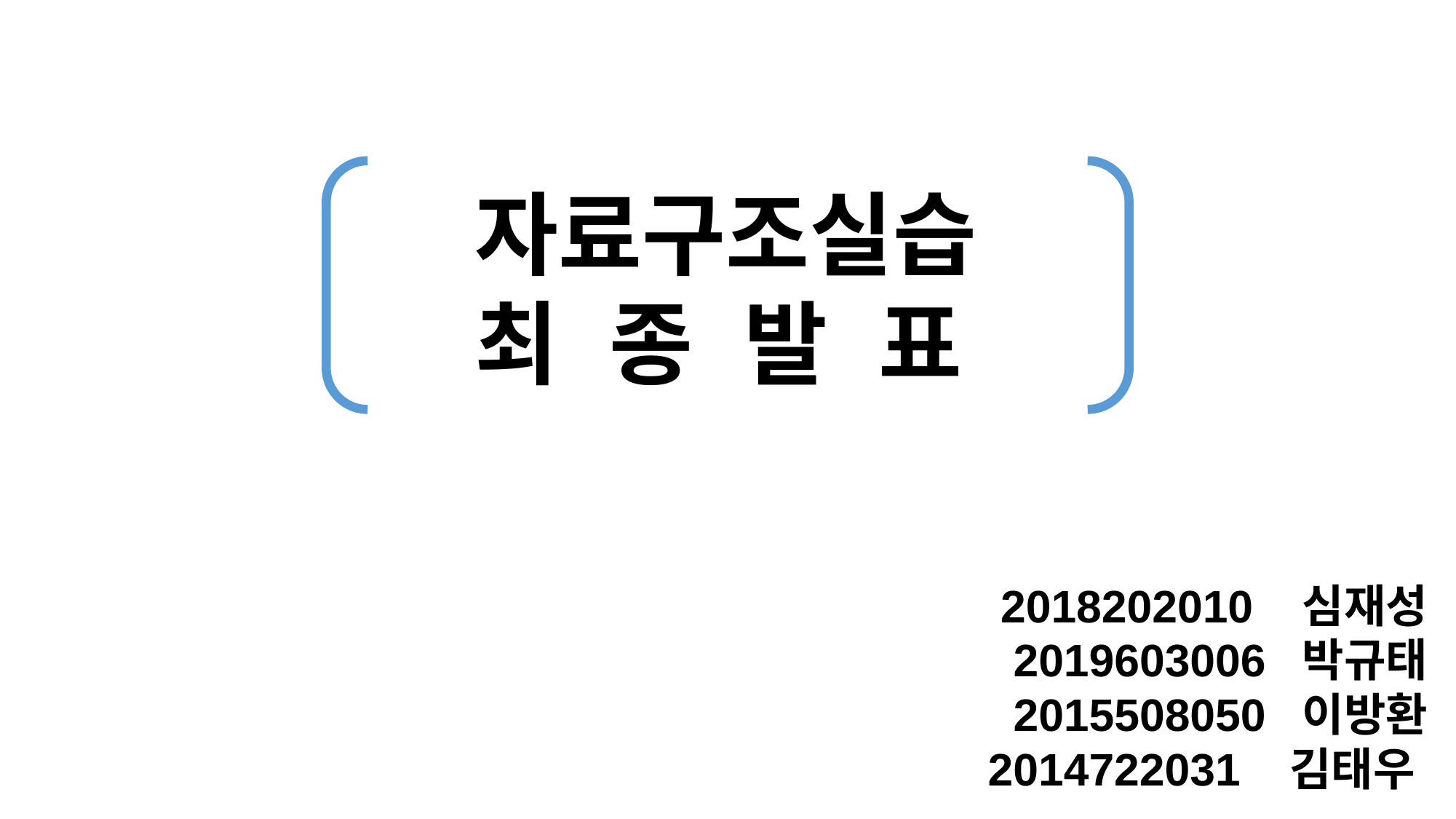

자료구조실습
최  종  발  표
2018202010   심재성
2019603006  박규태
2015508050  이방환
2014722031   김태우